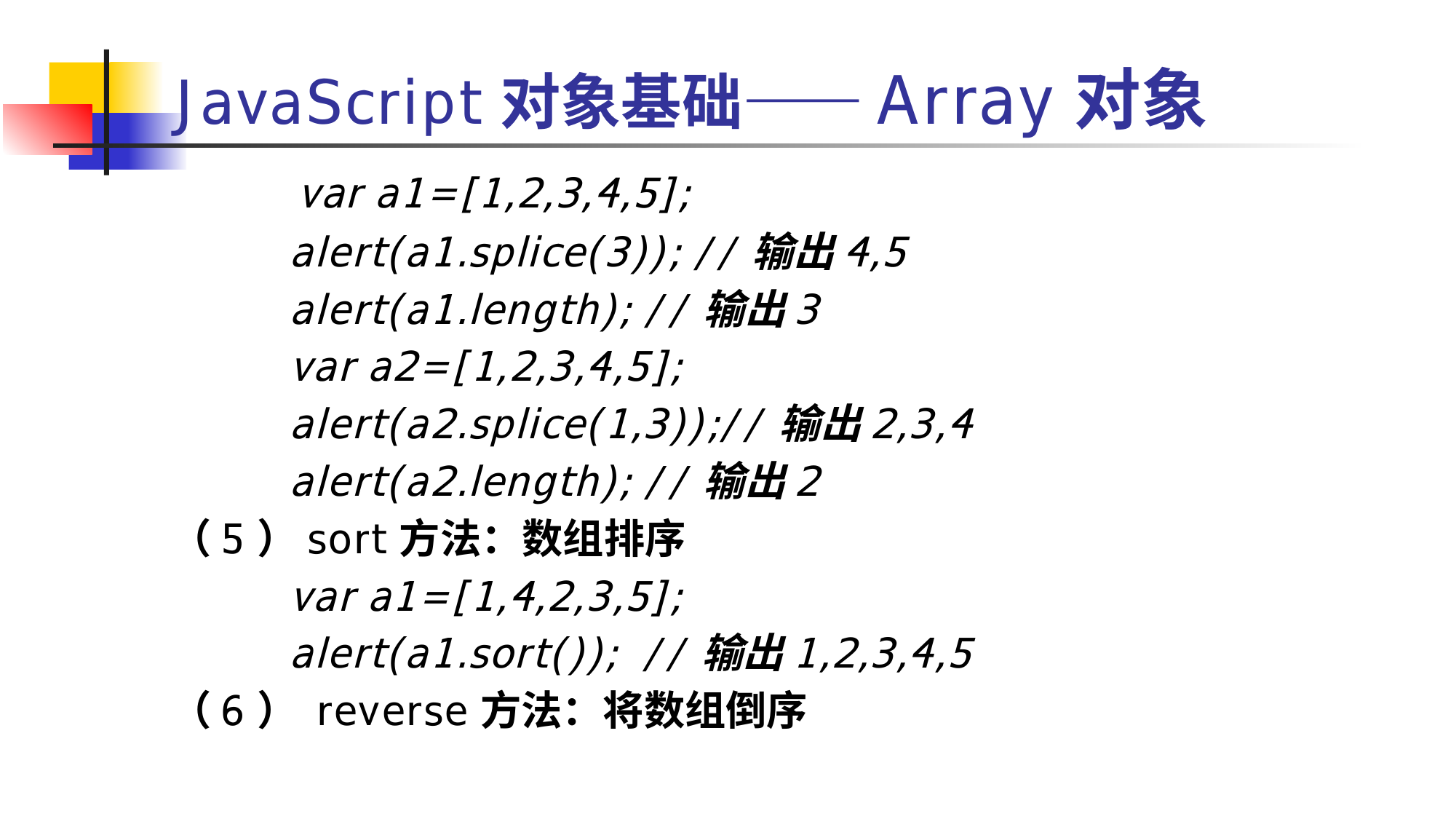

JavaScript对象基础——Array对象
         var a1=[1,2,3,4,5];
          alert(a1.splice(3)); //输出4,5
          alert(a1.length); //输出3
          var a2=[1,2,3,4,5];
          alert(a2.splice(1,3));//输出2,3,4
          alert(a2.length); //输出2
（5）sort方法：数组排序
          var a1=[1,4,2,3,5];
          alert(a1.sort());  //输出1,2,3,4,5
（6） reverse方法：将数组倒序